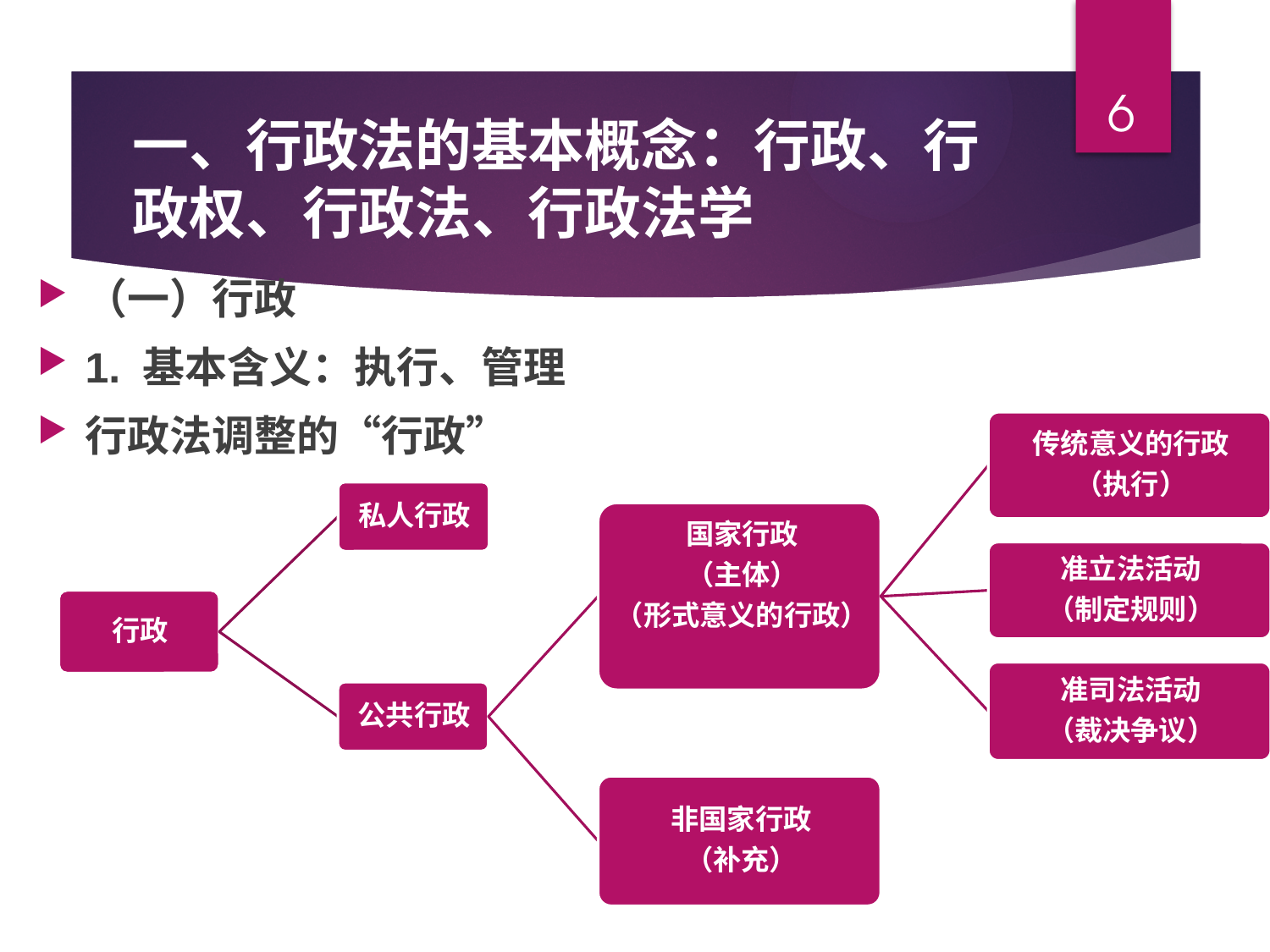

6
# 一、行政法的基本概念：行政、行政权、行政法、行政法学
（一）行政
1. 基本含义：执行、管理
行政法调整的“行政”

行政

私人行政

公共行政

国家行政
（主体）
（形式意义的行政）

传统意义的行政
（执行）

准立法活动
（制定规则）

准司法活动
（裁决争议）

非国家行政
（补充）